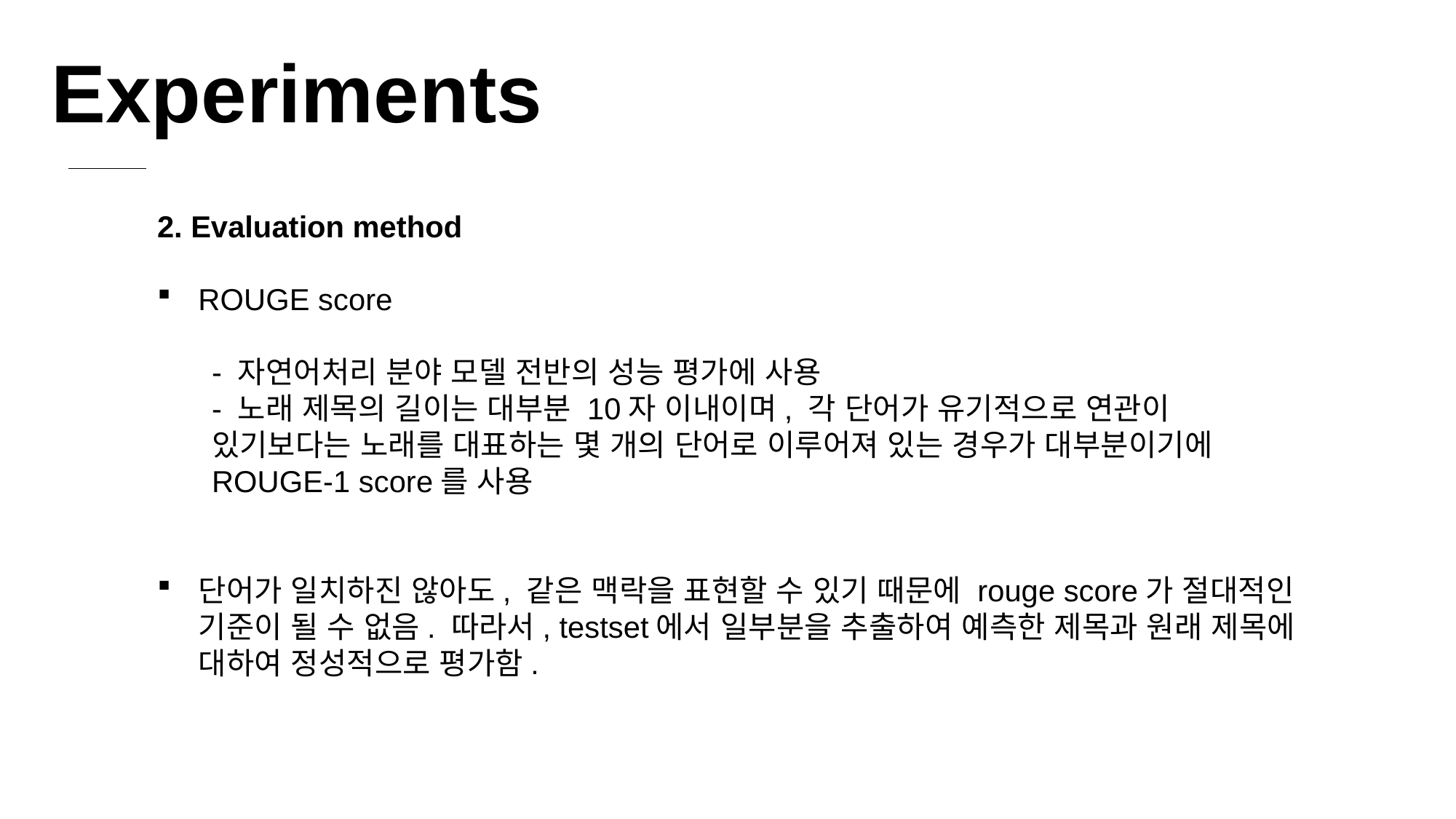

Experiments
2. Evaluation method

ROUGE score

- 자연어처리 분야 모델 전반의 성능 평가에 사용
- 노래 제목의 길이는 대부분 10자 이내이며, 각 단어가 유기적으로 연관이 있기보다는 노래를 대표하는 몇 개의 단어로 이루어져 있는 경우가 대부분이기에 ROUGE-1 score를 사용

단어가 일치하진 않아도, 같은 맥락을 표현할 수 있기 때문에 rouge score가 절대적인 기준이 될 수 없음. 따라서, testset에서 일부분을 추출하여 예측한 제목과 원래 제목에 대하여 정성적으로 평가함.